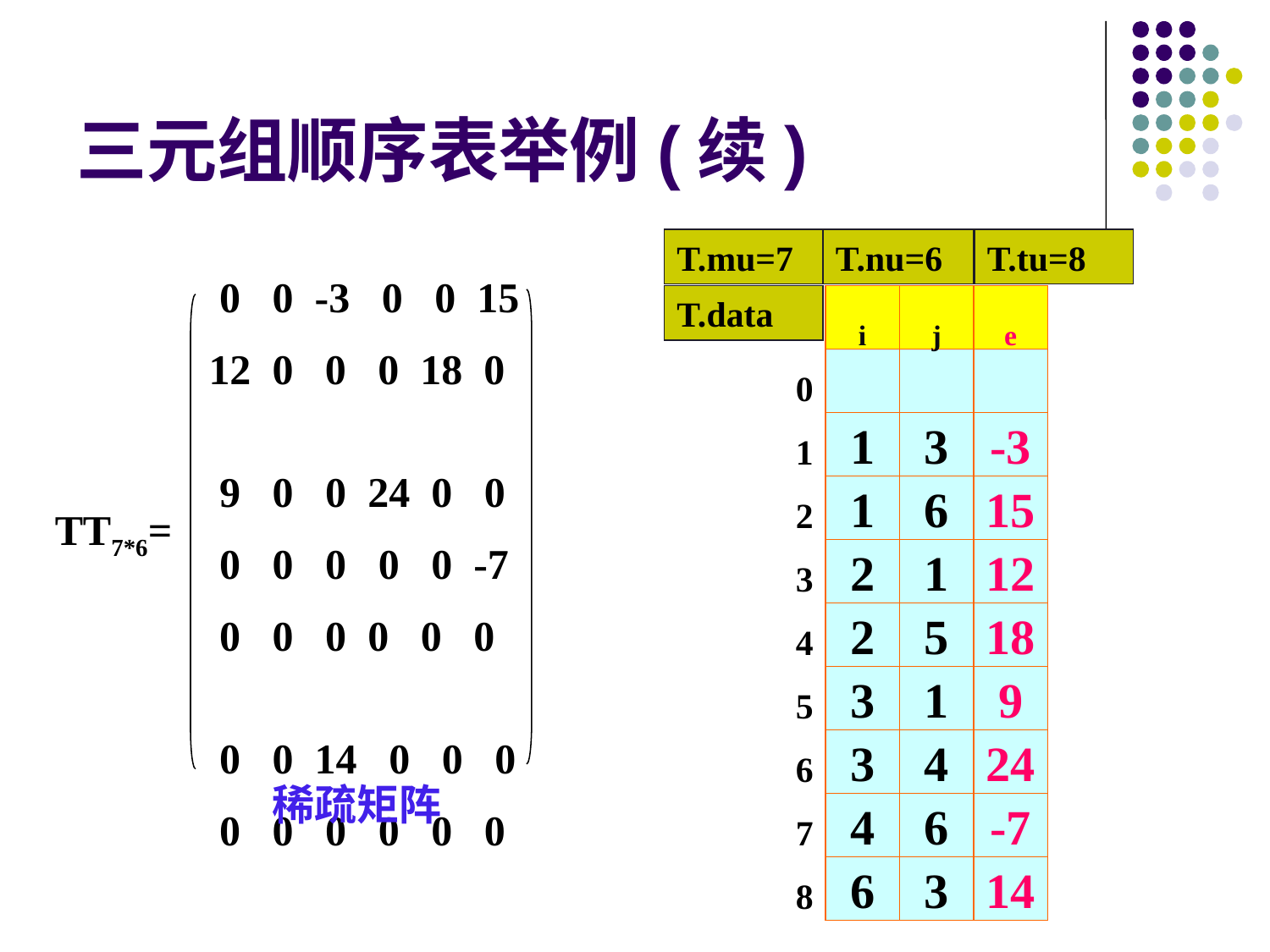

# 三元组顺序表举例(续)
T.mu=7
T.nu=6
T.tu=8
T.data
 0   0  -3   0   0  15
12  0   0   0  18  0
 9   0   0  24  0   0
 0   0   0   0   0  -7
 0   0   0  0   0   0
 0   0  14   0   0   0
 0   0   0   0   0   0

TT7*6=
稀疏矩阵
i
j
e

0
1
3
-3
1
1
6
15
2
2
1
12
3
2
5
18
4
3
1
9
5
3
4
24
6
4
6
-7
7
6
3
14
8